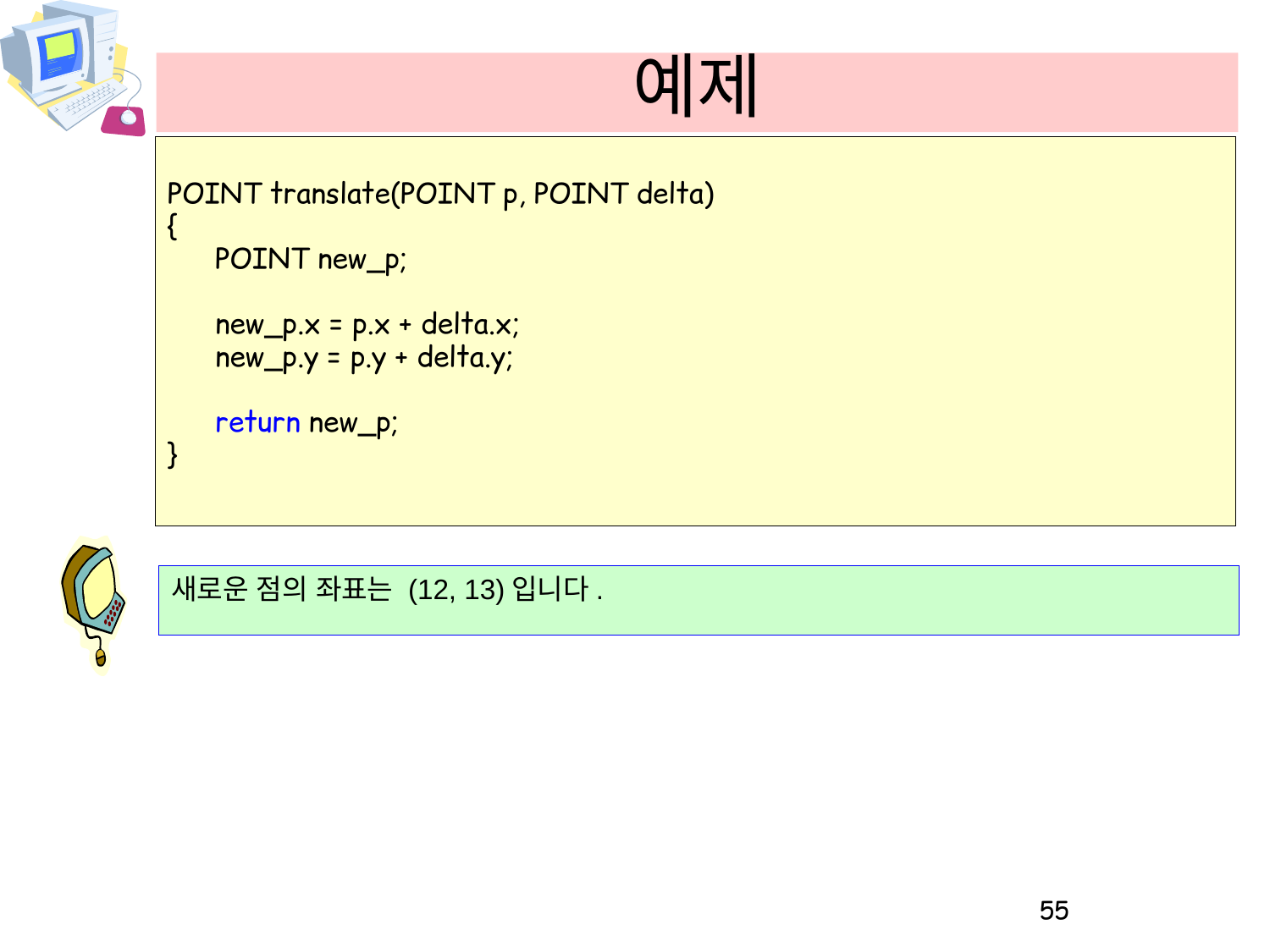

# 예제

POINT translate(POINT p, POINT delta)
{
	POINT new_p;

	new_p.x = p.x + delta.x;
	new_p.y = p.y + delta.y;

	return new_p;
}

새로운 점의 좌표는 (12, 13)입니다.
55